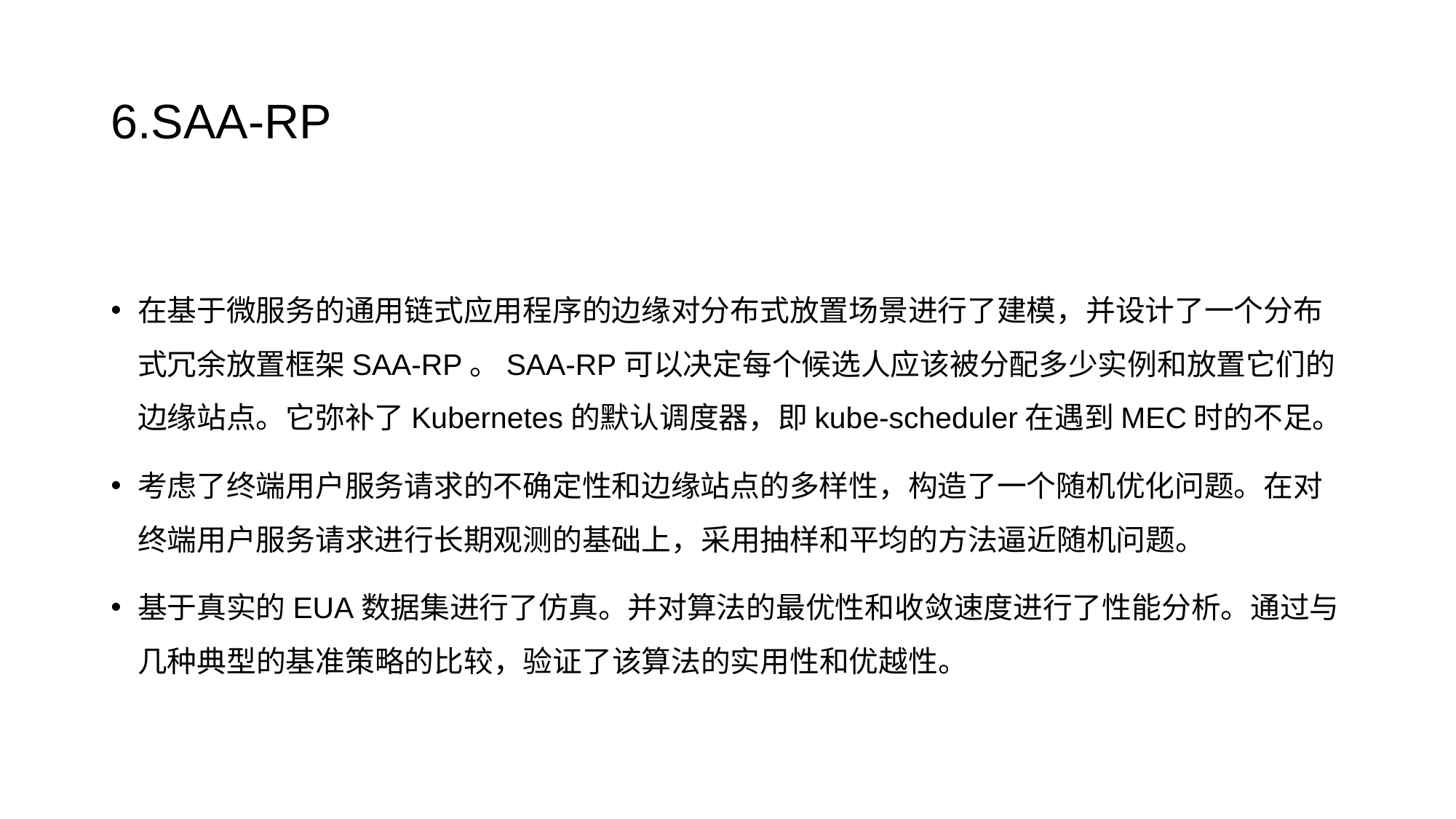

# 6.SAA-RP

在基于微服务的通用链式应用程序的边缘对分布式放置场景进行了建模，并设计了一个分布式冗余放置框架SAA-RP。SAA-RP可以决定每个候选人应该被分配多少实例和放置它们的边缘站点。它弥补了Kubernetes的默认调度器，即kube-scheduler在遇到MEC时的不足。
考虑了终端用户服务请求的不确定性和边缘站点的多样性，构造了一个随机优化问题。在对终端用户服务请求进行长期观测的基础上，采用抽样和平均的方法逼近随机问题。
基于真实的EUA数据集进行了仿真。并对算法的最优性和收敛速度进行了性能分析。通过与几种典型的基准策略的比较，验证了该算法的实用性和优越性。